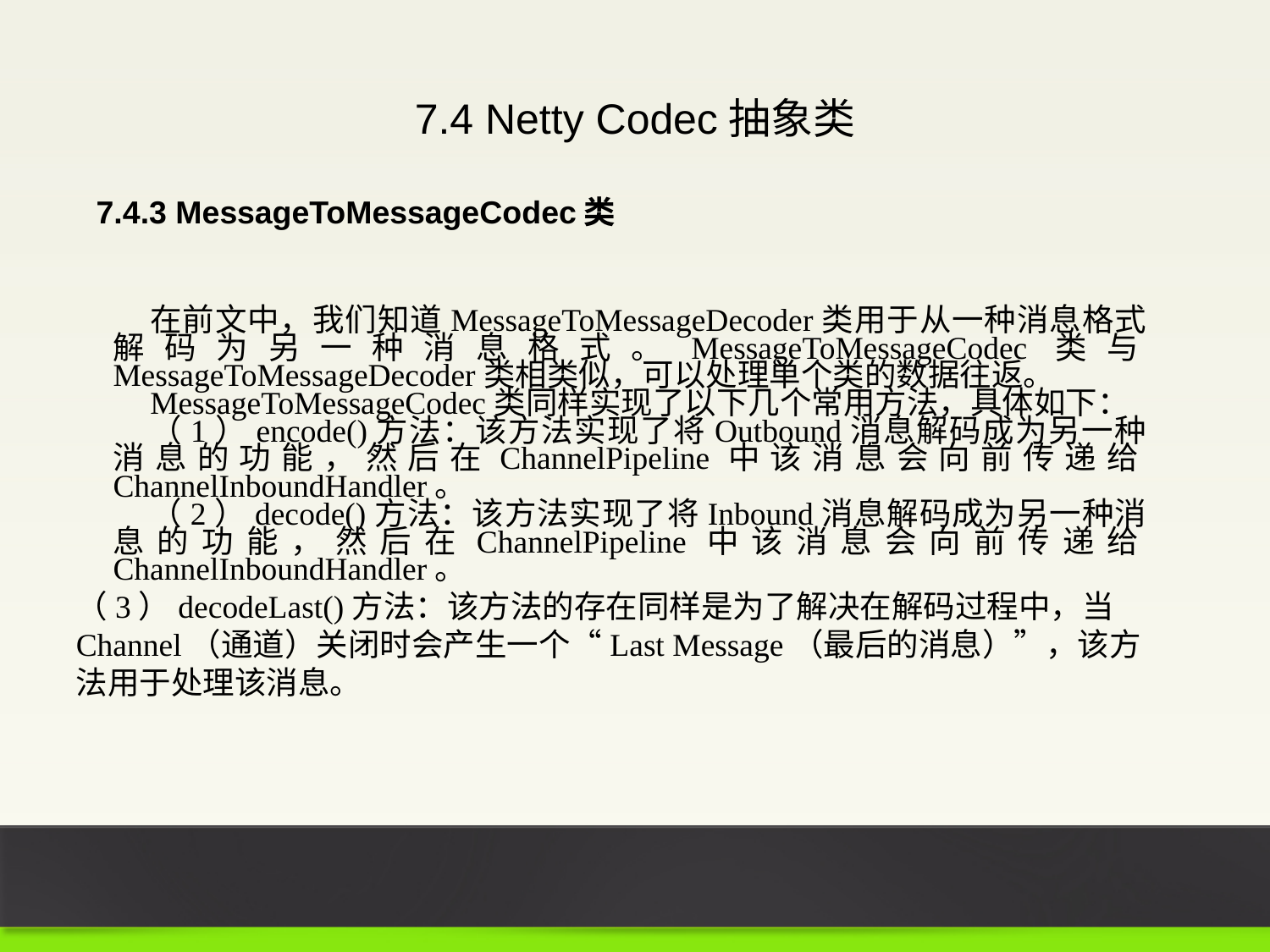

7.4 Netty Codec抽象类
7.4.3 MessageToMessageCodec类
在前文中，我们知道MessageToMessageDecoder类用于从一种消息格式解码为另一种消息格式。MessageToMessageCodec类与MessageToMessageDecoder类相类似，可以处理单个类的数据往返。
MessageToMessageCodec类同样实现了以下几个常用方法，具体如下：
（1）encode()方法：该方法实现了将Outbound消息解码成为另一种消息的功能，然后在ChannelPipeline中该消息会向前传递给ChannelInboundHandler。
（2）decode()方法：该方法实现了将Inbound消息解码成为另一种消息的功能，然后在ChannelPipeline中该消息会向前传递给ChannelInboundHandler。
（3）decodeLast()方法：该方法的存在同样是为了解决在解码过程中，当Channel（通道）关闭时会产生一个“Last Message（最后的消息）”，该方法用于处理该消息。